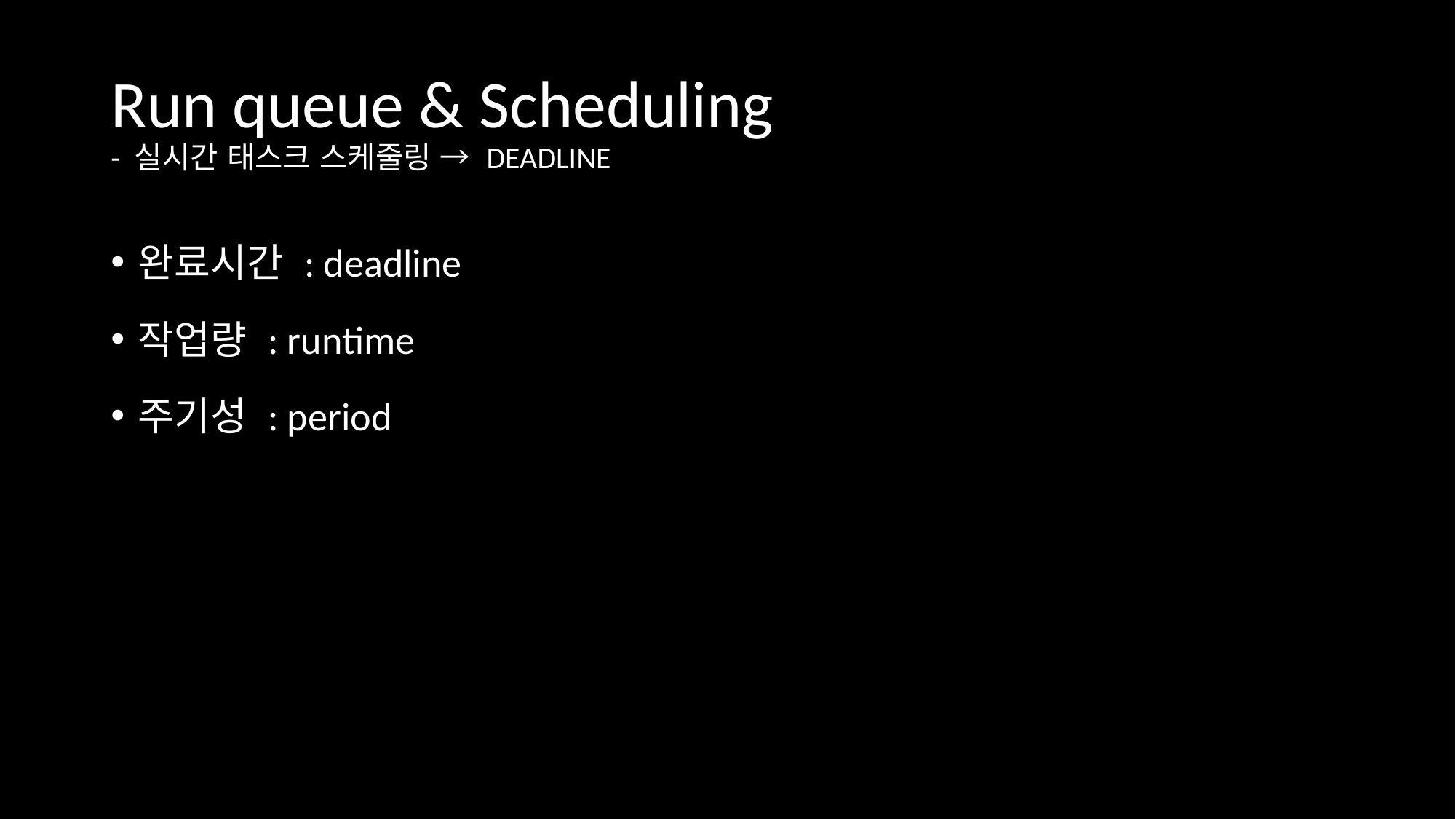

# Run queue & Scheduling - 실시간 태스크 스케줄링 → DEADLINE
완료시간 : deadline
작업량 : runtime
주기성 : period